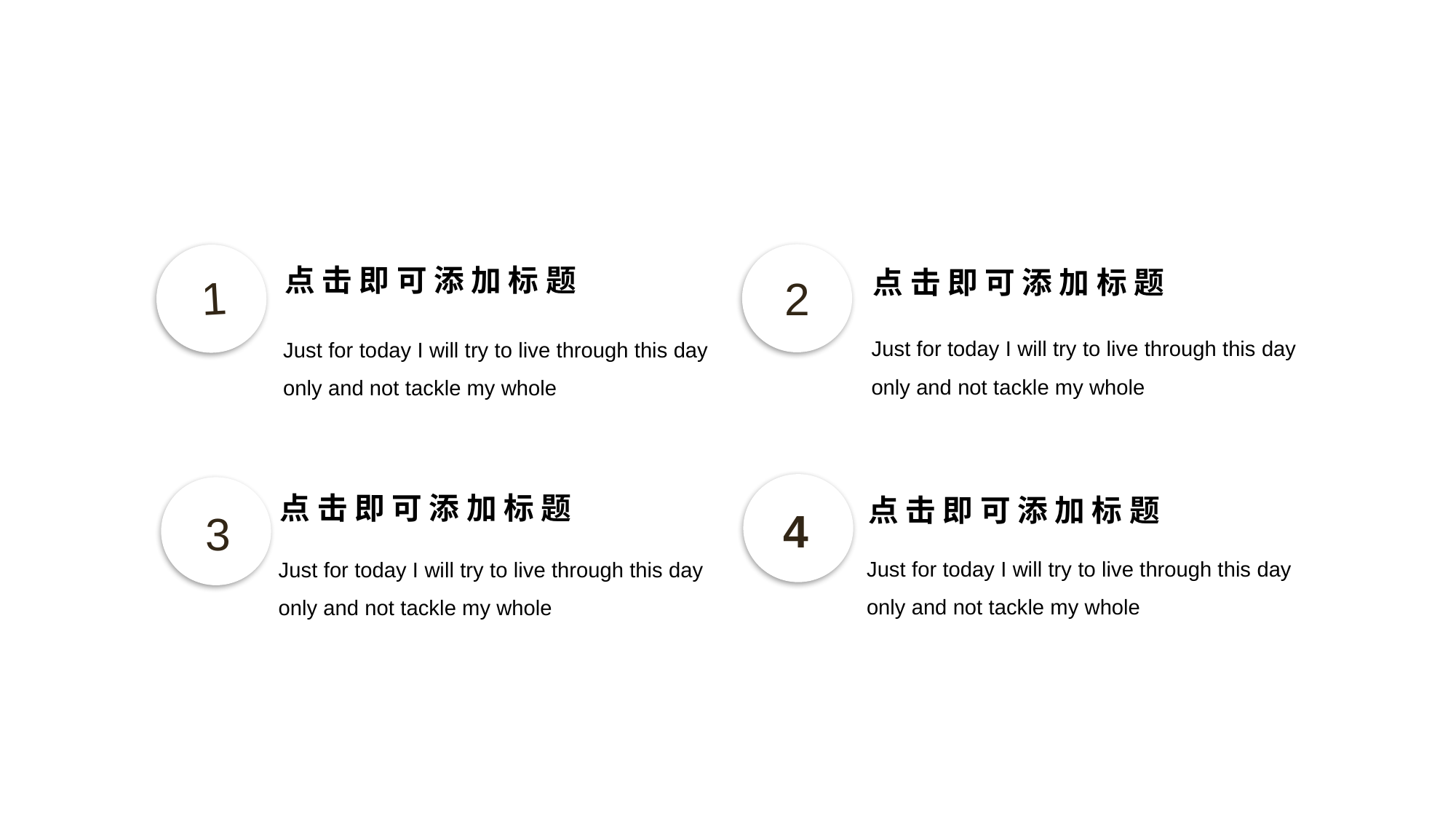

2

1
点 击 即 可 添 加 标 题
点 击 即 可 添 加 标 题
Just for today I will try to live through this day only and not tackle my whole
Just for today I will try to live through this day only and not tackle my whole

4

3
点 击 即 可 添 加 标 题
点 击 即 可 添 加 标 题
Just for today I will try to live through this day only and not tackle my whole
Just for today I will try to live through this day only and not tackle my whole